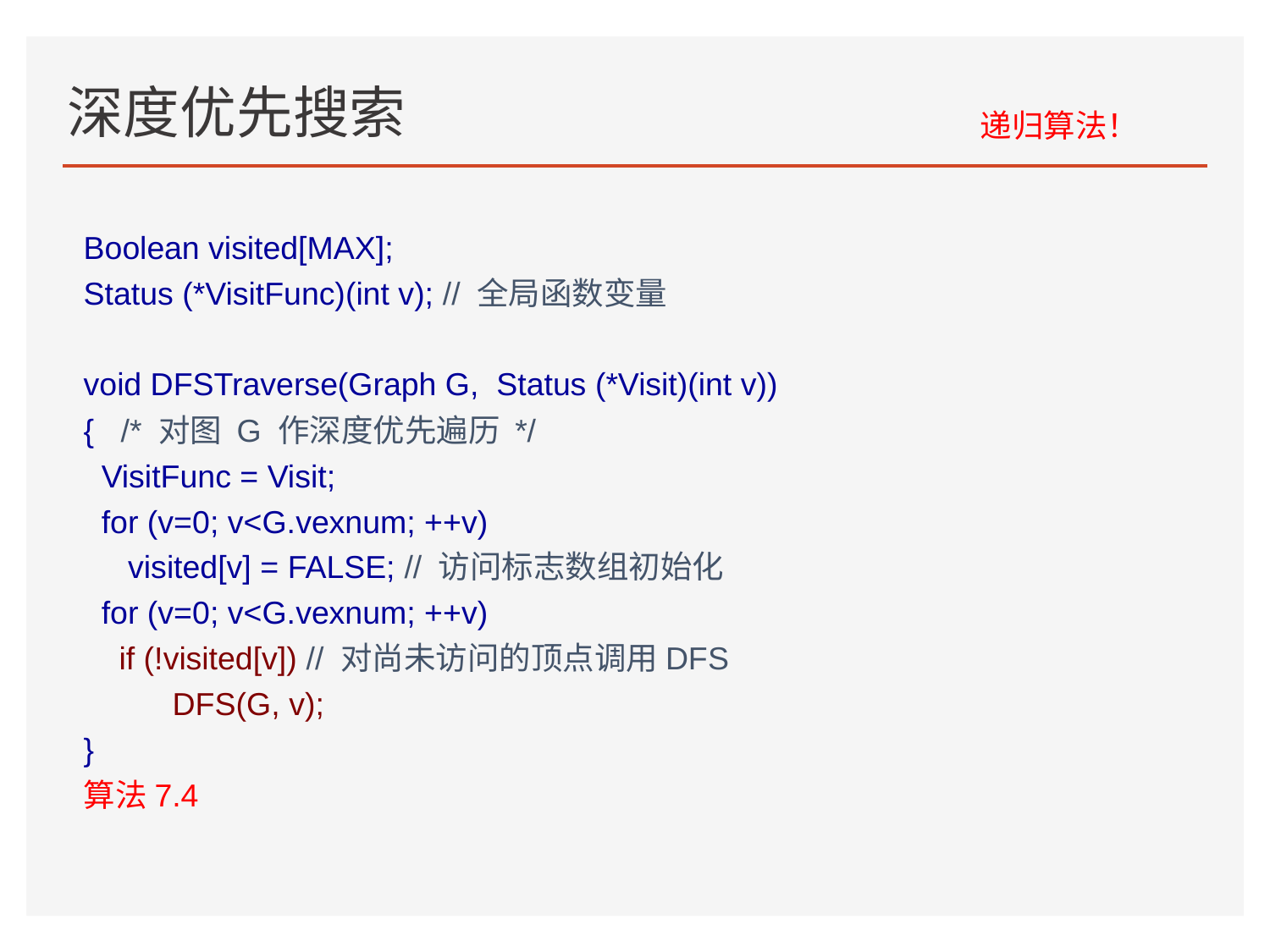

# 深度优先搜索
递归算法！
Boolean visited[MAX];
Status (*VisitFunc)(int v); // 全局函数变量

void DFSTraverse(Graph G,  Status (*Visit)(int v))
{   /* 对图 G 作深度优先遍历 */
  VisitFunc = Visit;
  for (v=0; v<G.vexnum; ++v)
     visited[v] = FALSE; // 访问标志数组初始化
  for (v=0; v<G.vexnum; ++v)
    if (!visited[v]) // 对尚未访问的顶点调用DFS
          DFS(G, v);
}
算法7.4